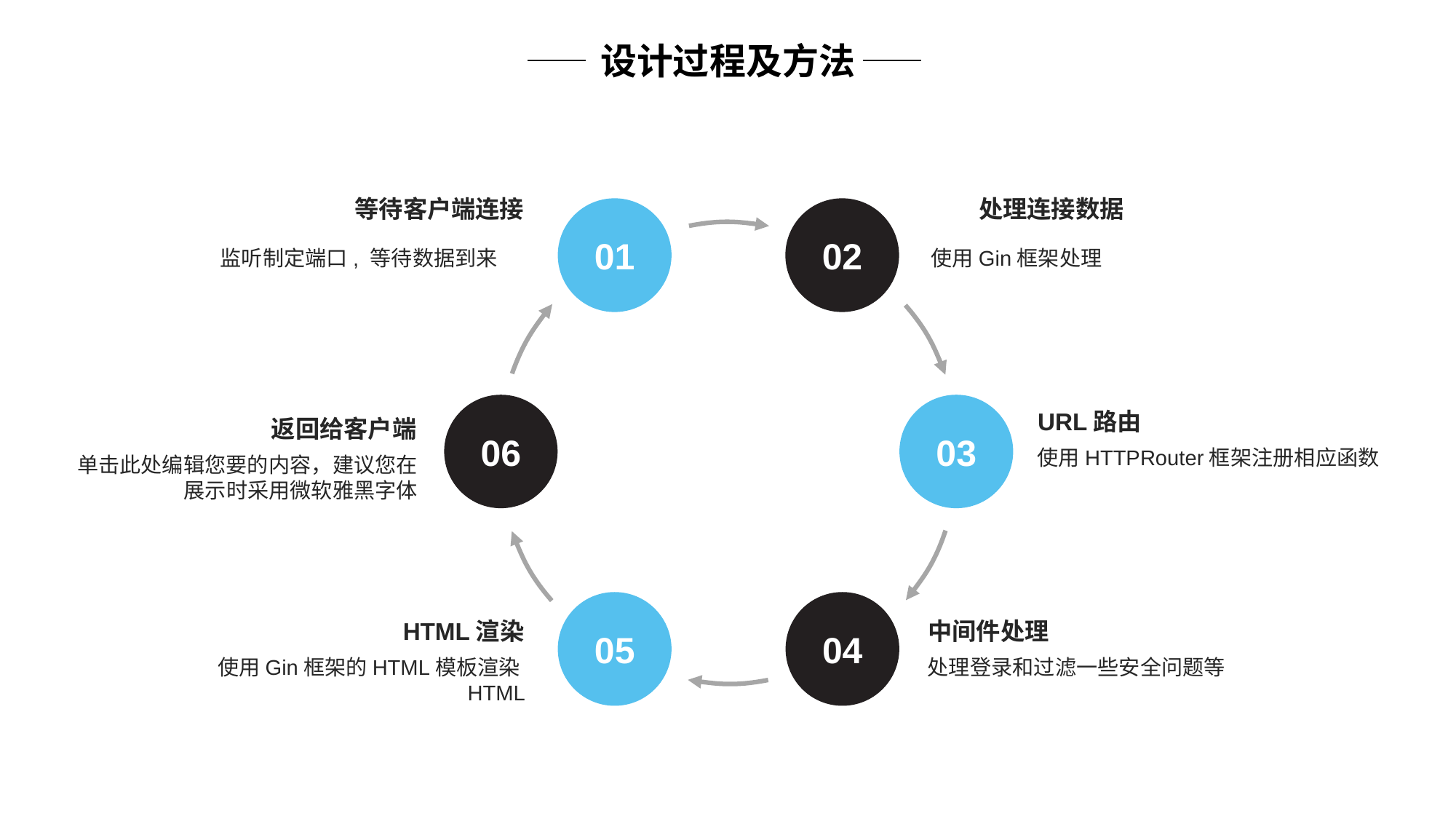

设计过程及方法
处理连接数据
 等待客户端连接
01
02

监听制定端口, 等待数据到来
使用Gin框架处理

06
03
URL路由
返回给客户端
使用HTTPRouter框架注册相应函数
单击此处编辑您要的内容，建议您在展示时采用微软雅黑字体
05
04
HTML渲染
中间件处理
使用Gin框架的HTML模板渲染HTML
处理登录和过滤一些安全问题等